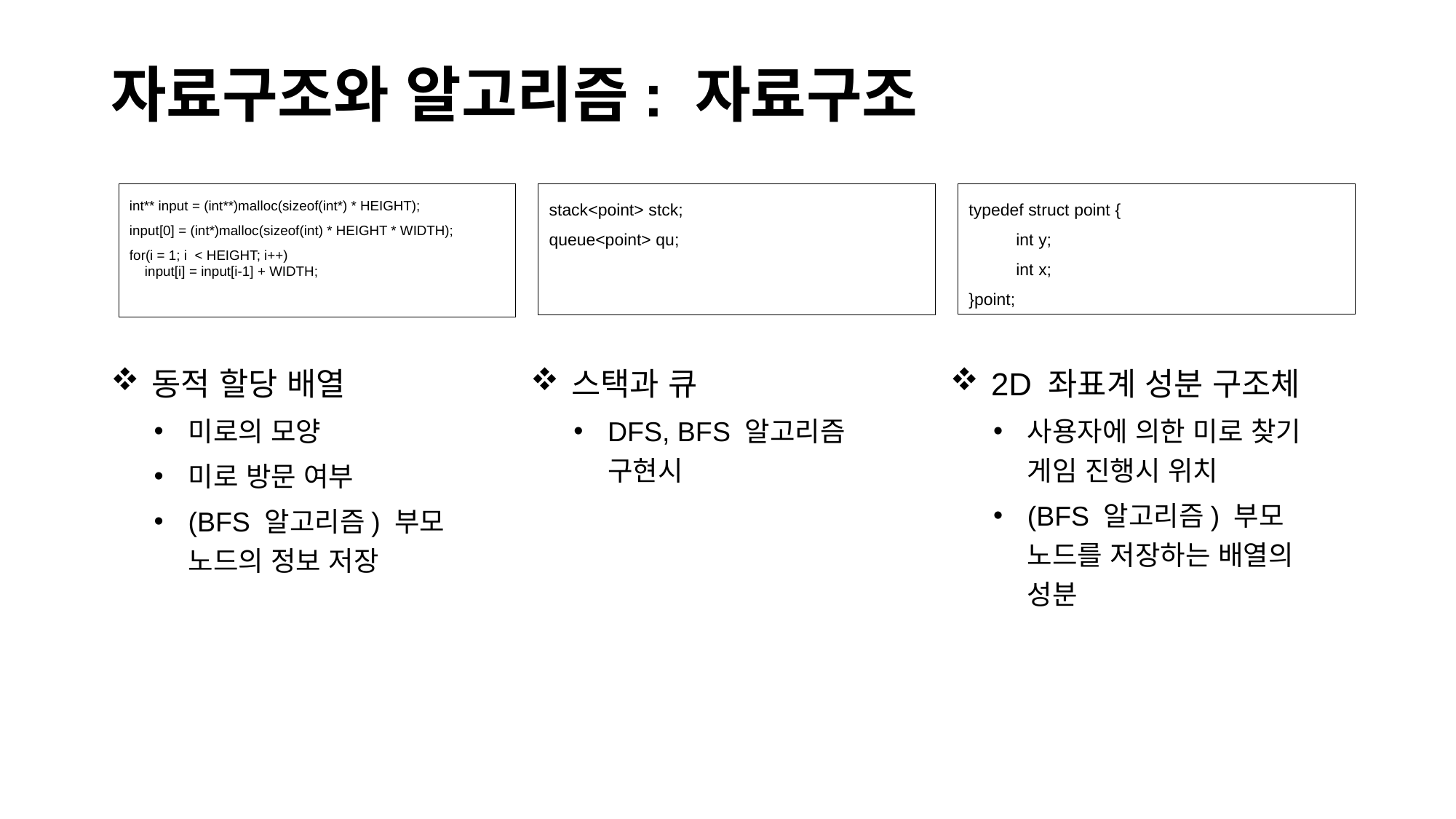

# 자료구조와 알고리즘: 자료구조
typedef struct point {
          int y;
          int x;
}point;
int** input = (int**)malloc(sizeof(int*) * HEIGHT);
input[0] = (int*)malloc(sizeof(int) * HEIGHT * WIDTH);
for(i = 1; i  < HEIGHT; i++)
    input[i] = input[i-1] + WIDTH;

stack<point> stck;
queue<point> qu;

동적 할당 배열
미로의 모양
미로 방문 여부
(BFS 알고리즘) 부모 노드의 정보 저장
스택과 큐
DFS, BFS 알고리즘 구현시
2D 좌표계 성분 구조체
사용자에 의한 미로 찾기 게임 진행시 위치
(BFS 알고리즘) 부모 노드를 저장하는 배열의 성분